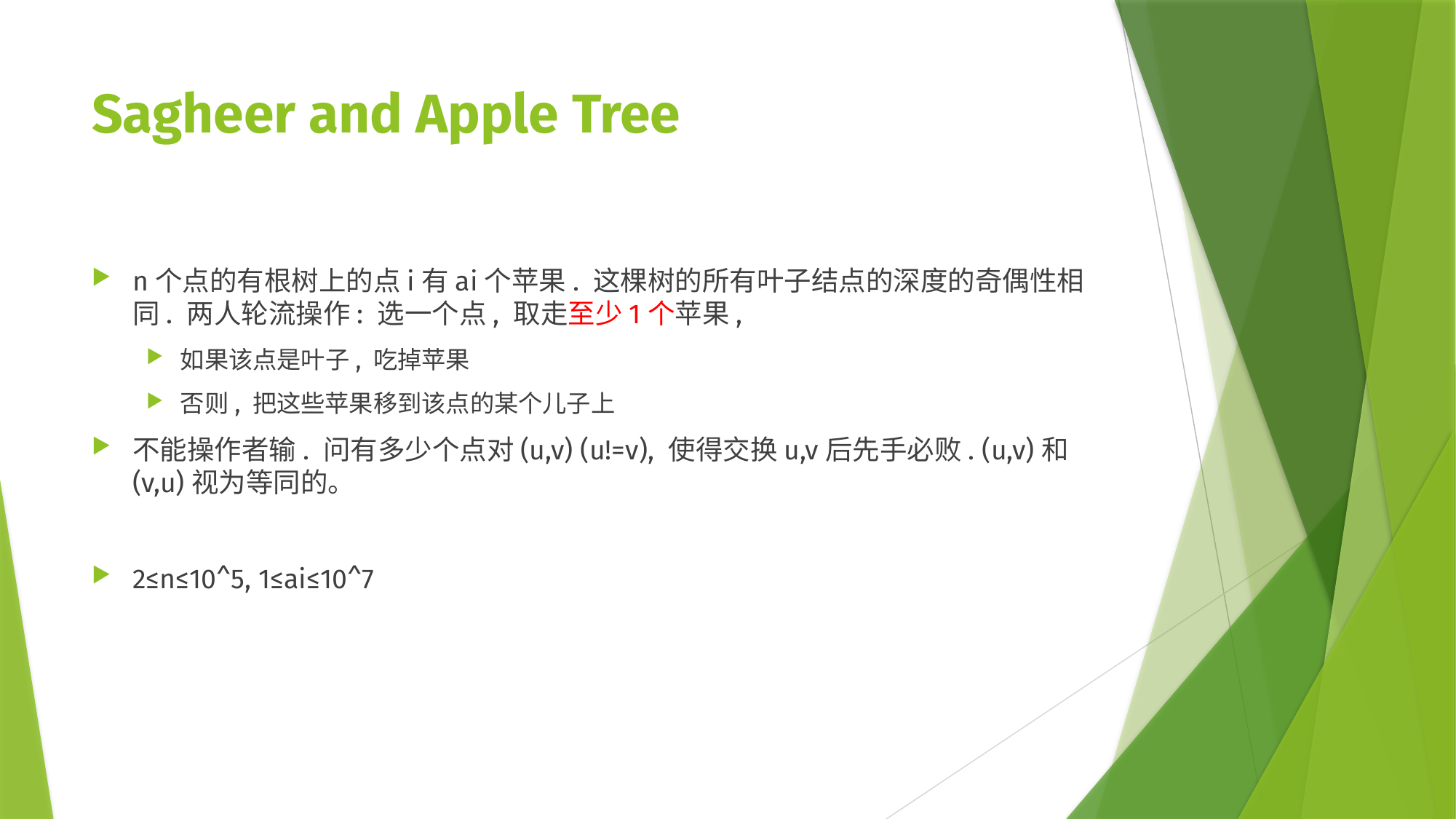

# Sagheer and Apple Tree
n个点的有根树上的点i有ai个苹果. 这棵树的所有叶子结点的深度的奇偶性相同. 两人轮流操作: 选一个点, 取走至少1个苹果,
如果该点是叶子, 吃掉苹果
否则, 把这些苹果移到该点的某个儿子上
不能操作者输. 问有多少个点对(u,v) (u!=v), 使得交换u,v后先手必败. (u,v)和(v,u)视为等同的。

2≤n≤10^5, 1≤ai≤10^7